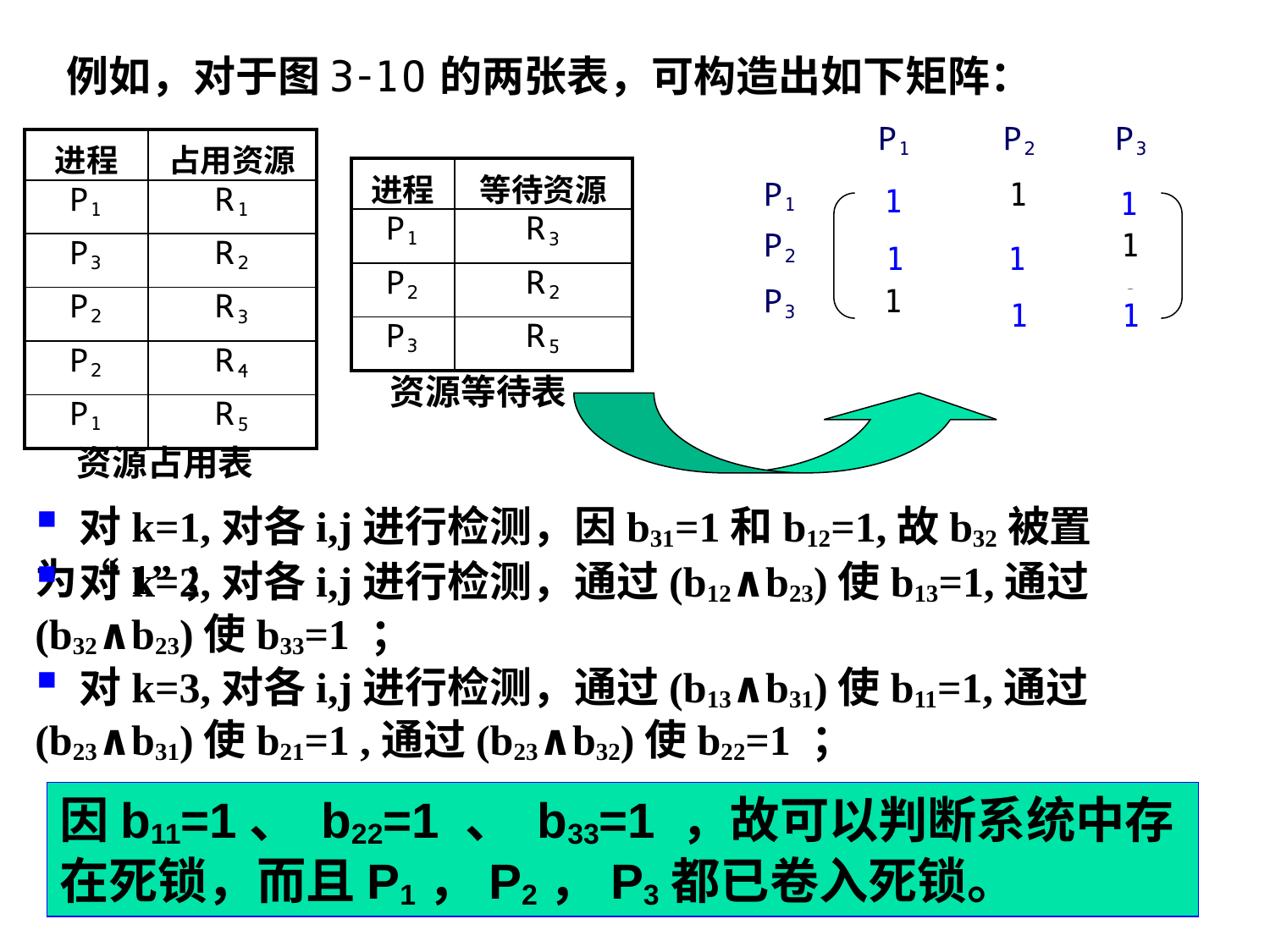

例如，对于图3-10的两张表，可构造出如下矩阵：
|  | P1 | P2 | P3 |
| --- | --- | --- | --- |
| P1 | 0 | 1 | 0 |
| P2 | 0 | 0 | 1 |
| P3 | 1 | 0 | 0 |
| 进程 | 占用资源 |
| --- | --- |
| P1 | R1 |
| P3 | R2 |
| P2 | R3 |
| P2 | R4 |
| P1 | R5 |
| 进程 | 等待资源 |
| --- | --- |
| P1 | R3 |
| P2 | R2 |
| P3 | R5 |
1
1

1
1
1
1
资源等待表

资源占用表
 对k=1,对各i,j进行检测，因b31=1和b12=1,故b32被置为“1”；
 对k=2,对各i,j进行检测，通过(b12∧b23)使b13=1,通过(b32∧b23)使b33=1 ；
 对k=3,对各i,j进行检测，通过(b13∧b31)使b11=1,通过(b23∧b31)使b21=1 ,通过(b23∧b32)使b22=1 ；
因b11=1、 b22=1 、 b33=1 ，故可以判断系统中存在死锁，而且P1，P2，P3都已卷入死锁。
122